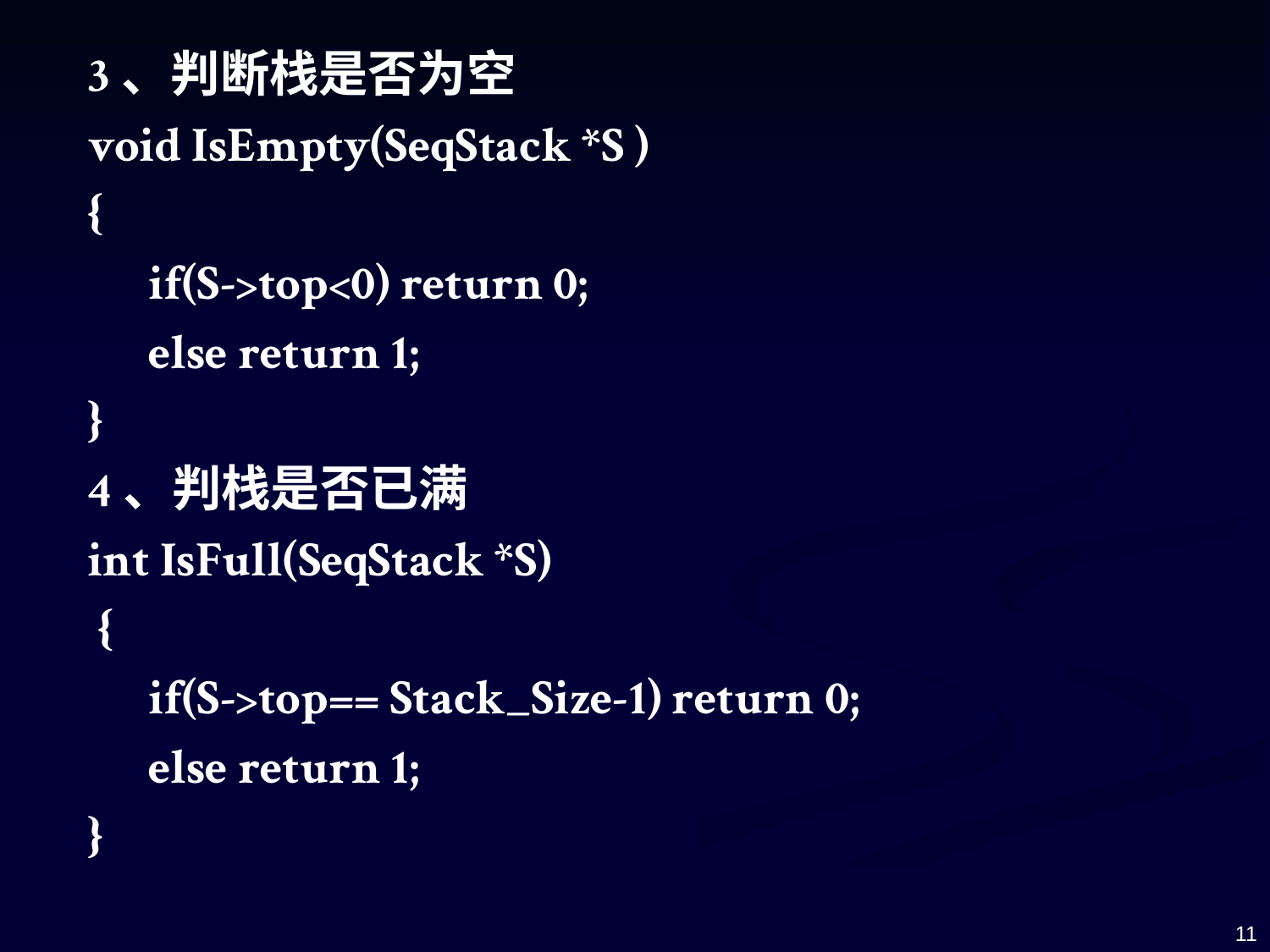

3、判断栈是否为空
void IsEmpty(SeqStack *S )
{
      if(S->top<0) return 0;
      else return 1;
}
4、判栈是否已满
int IsFull(SeqStack *S)
 {
      if(S->top== Stack_Size-1) return 0;
      else return 1;
}

11